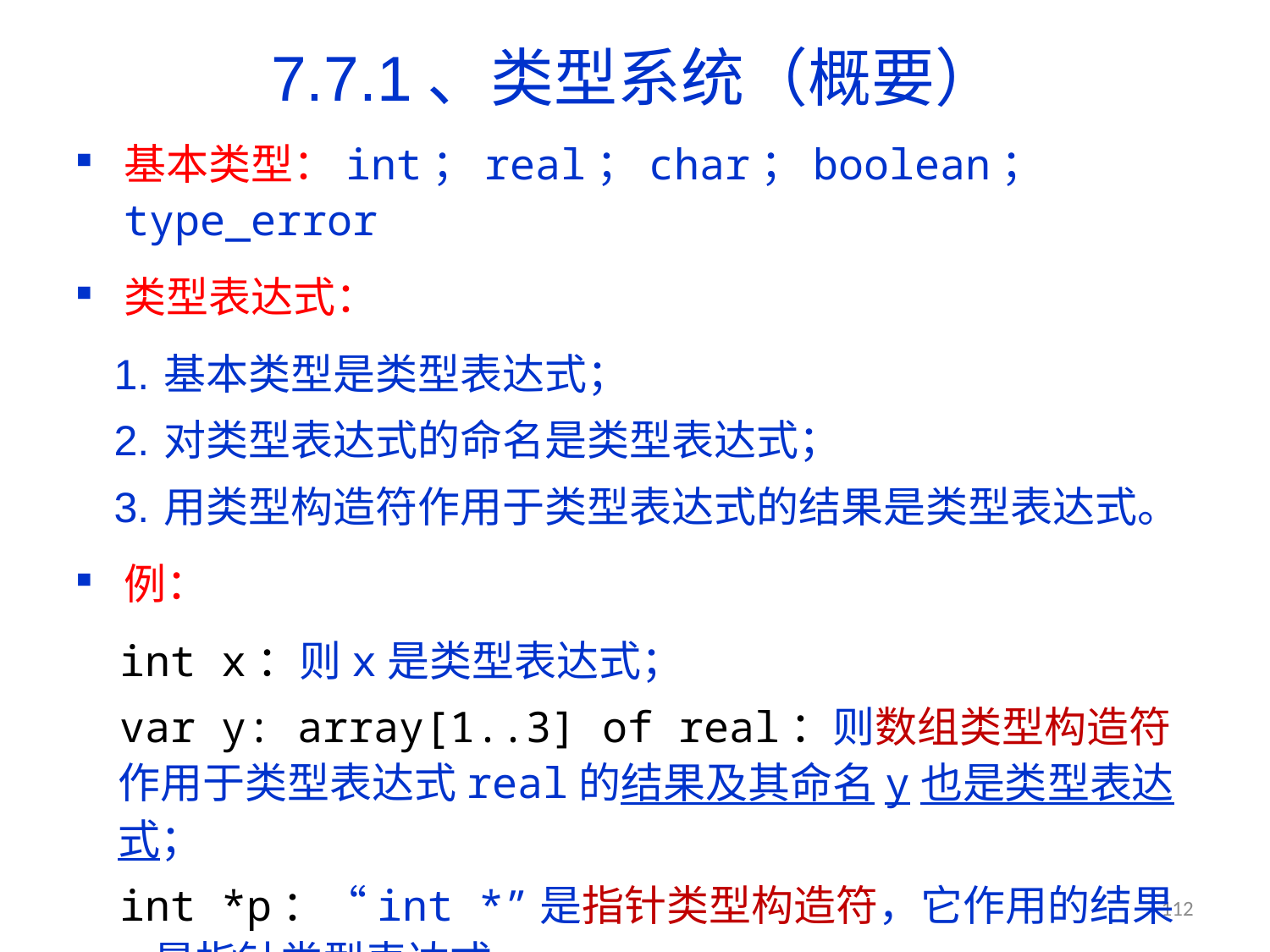

# 7.7.1、类型系统（概要）
基本类型：int；real；char；boolean；type_error
类型表达式：
基本类型是类型表达式；
对类型表达式的命名是类型表达式；
用类型构造符作用于类型表达式的结果是类型表达式。
例：
int x：则x是类型表达式；
var y: array[1..3] of real：则数组类型构造符作用于类型表达式real的结果及其命名y也是类型表达式；
int *p：“int *”是指针类型构造符，它作用的结果p是指针类型表达式。
112